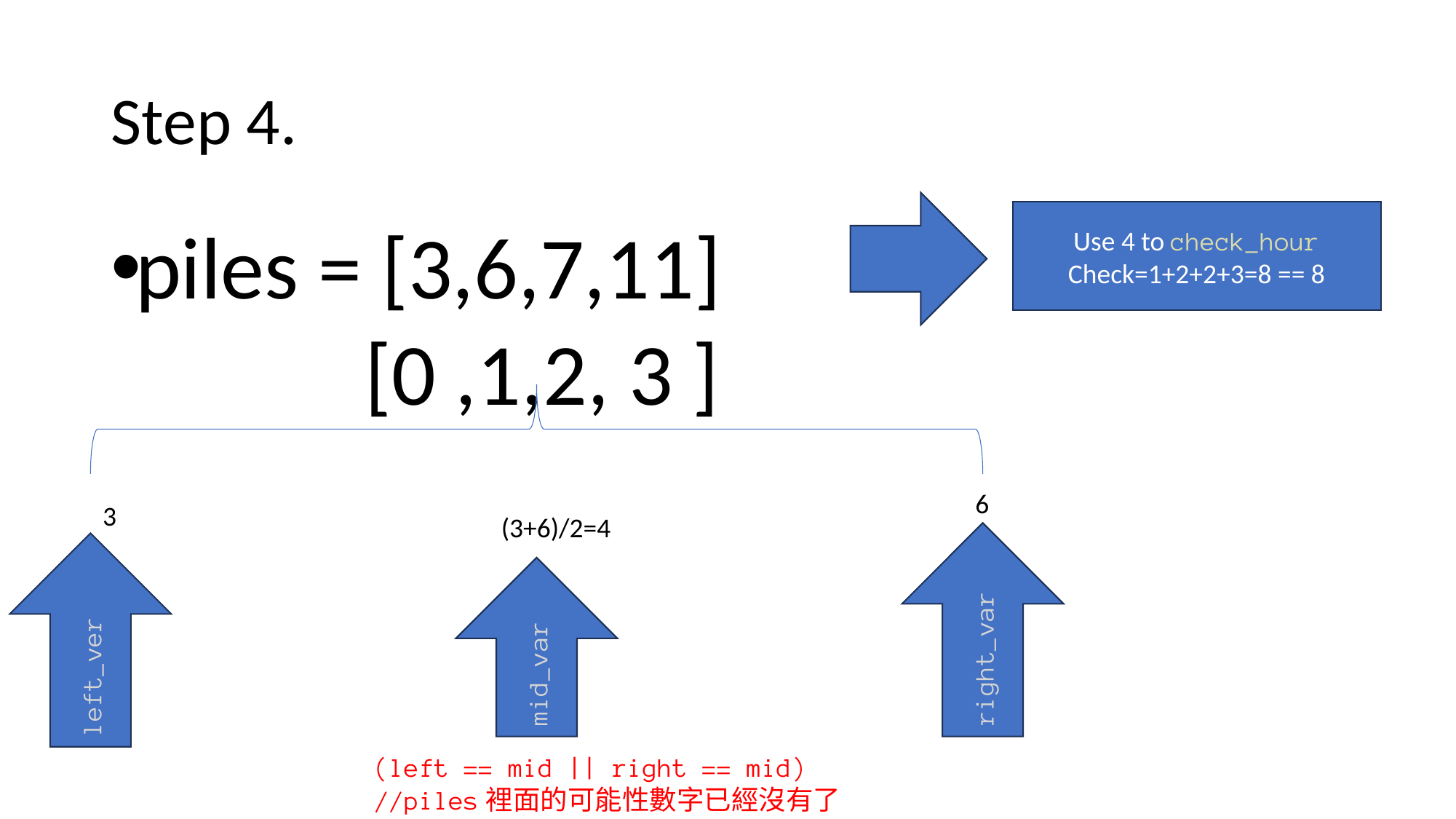

# Step 4.

Use 4 to check_hour
Check=1+2+2+3=8 == 8
piles = [3,6,7,11]
		    [0 ,1,2, 3 ]
6
3
(3+6)/2=4
right_var
left_ver
mid_var
(left == mid || right == mid)
//piles裡面的可能性數字已經沒有了